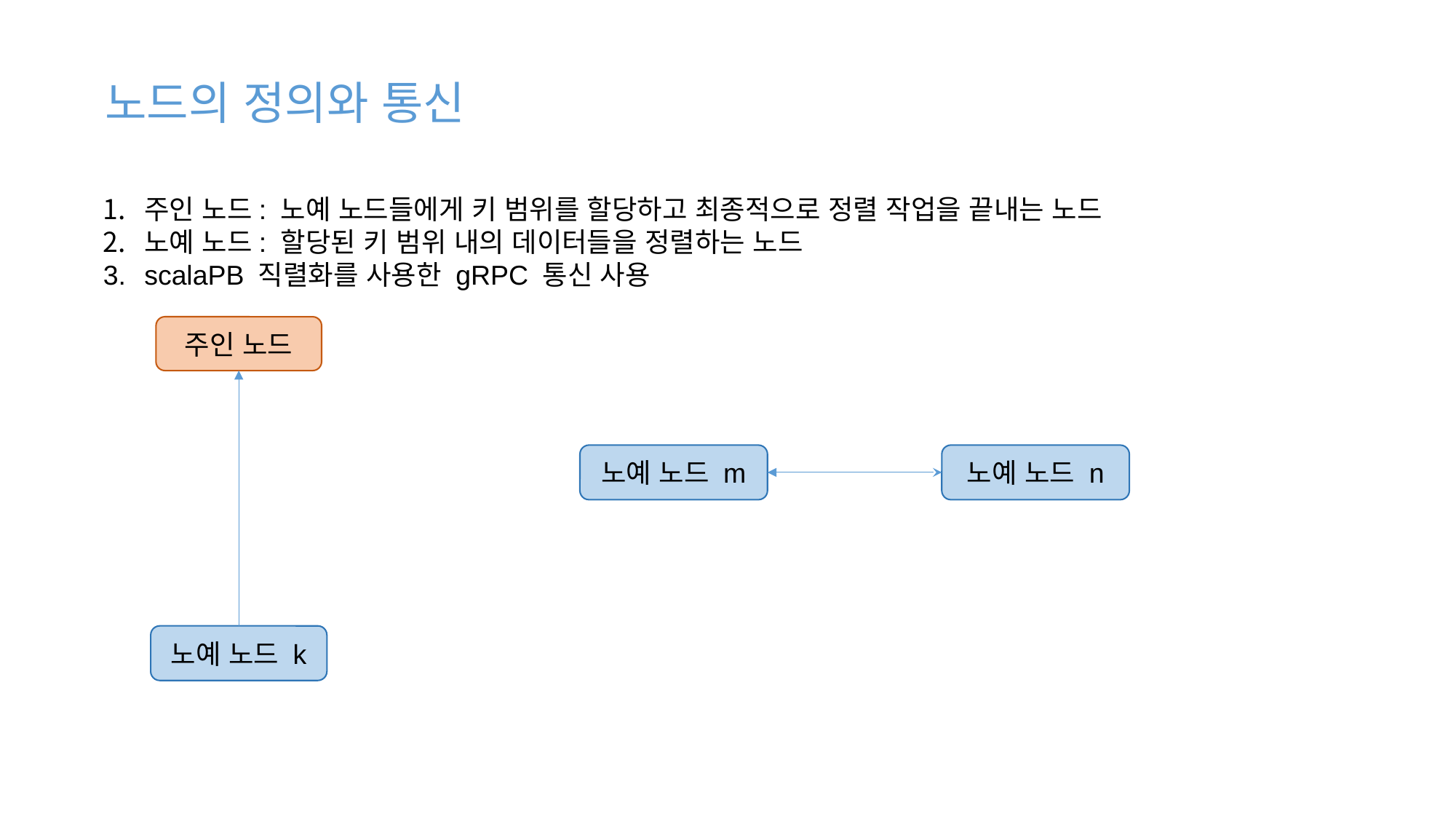

노드의 정의와 통신
주인 노드: 노예 노드들에게 키 범위를 할당하고 최종적으로 정렬 작업을 끝내는 노드
노예 노드: 할당된 키 범위 내의 데이터들을 정렬하는 노드
scalaPB 직렬화를 사용한 gRPC 통신 사용
주인 노드
노예 노드 m
노예 노드 n
노예 노드 k